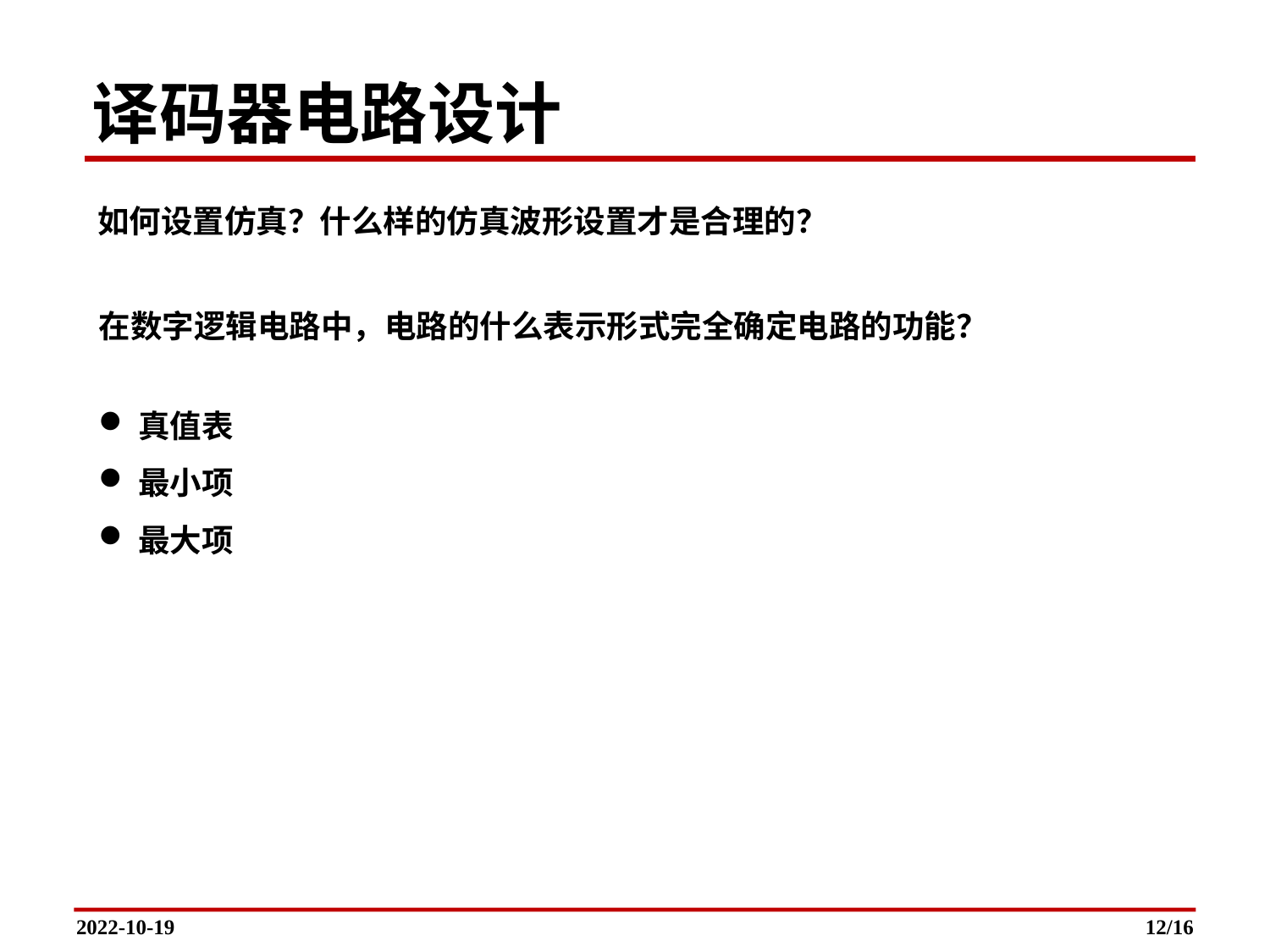

译码器电路设计
如何设置仿真？什么样的仿真波形设置才是合理的？
在数字逻辑电路中，电路的什么表示形式完全确定电路的功能？
真值表
最小项
最大项
2022-10-19
12/16